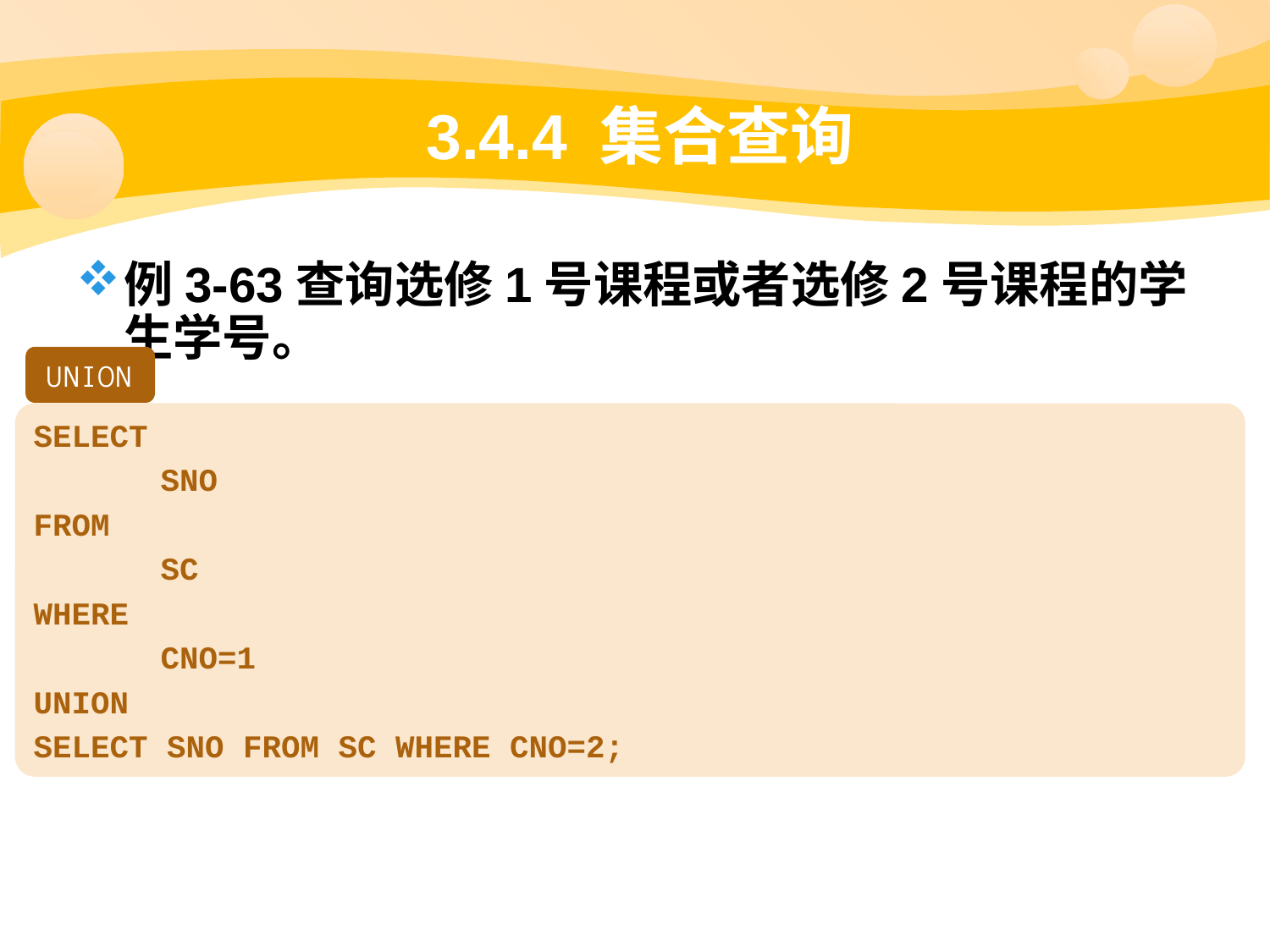

# 3.4.4 集合查询
例3-63查询选修1号课程或者选修2号课程的学生学号。
UNION
SELECT
	SNO
FROM
	SC
WHERE
	CNO=1
UNION
SELECT SNO FROM SC WHERE CNO=2;